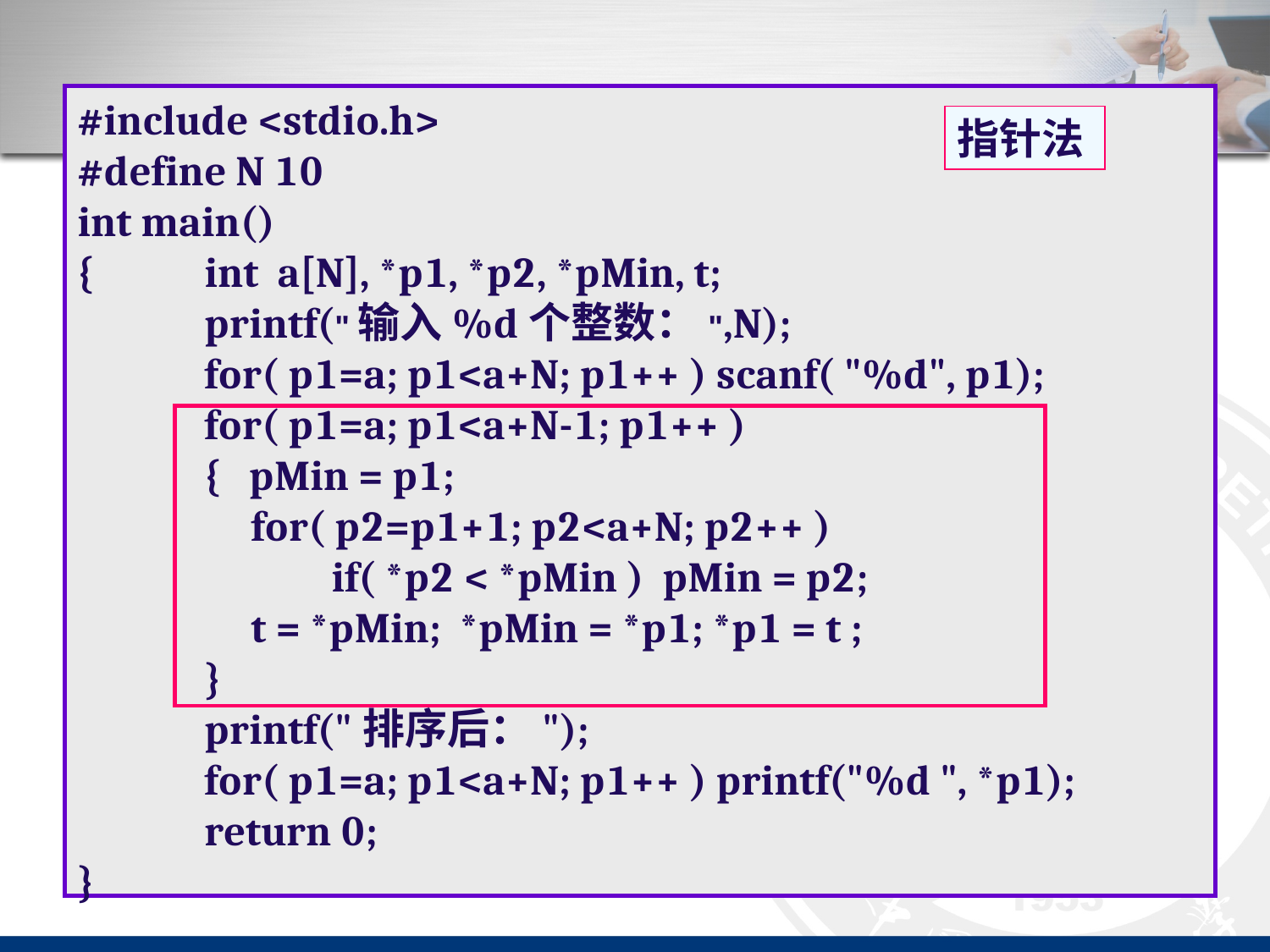

# 指针应用举例
#include <stdio.h>
#define N 10
int main()
{	int  a[N], *p1, *p2, *pMin, t;
	printf("输入%d个整数：",N);
	for( p1=a; p1<a+N; p1++ ) scanf( "%d", p1);
	for( p1=a; p1<a+N-1; p1++ )
	{   pMin = p1;
	     for( p2=p1+1; p2<a+N; p2++ )
		if( *p2 < *pMin )  pMin = p2;
	     t = *pMin;  *pMin = *p1; *p1 = t ;
	}
	printf("排序后：");
	for( p1=a; p1<a+N; p1++ ) printf("%d ", *p1);
	return 0;
}
指针法